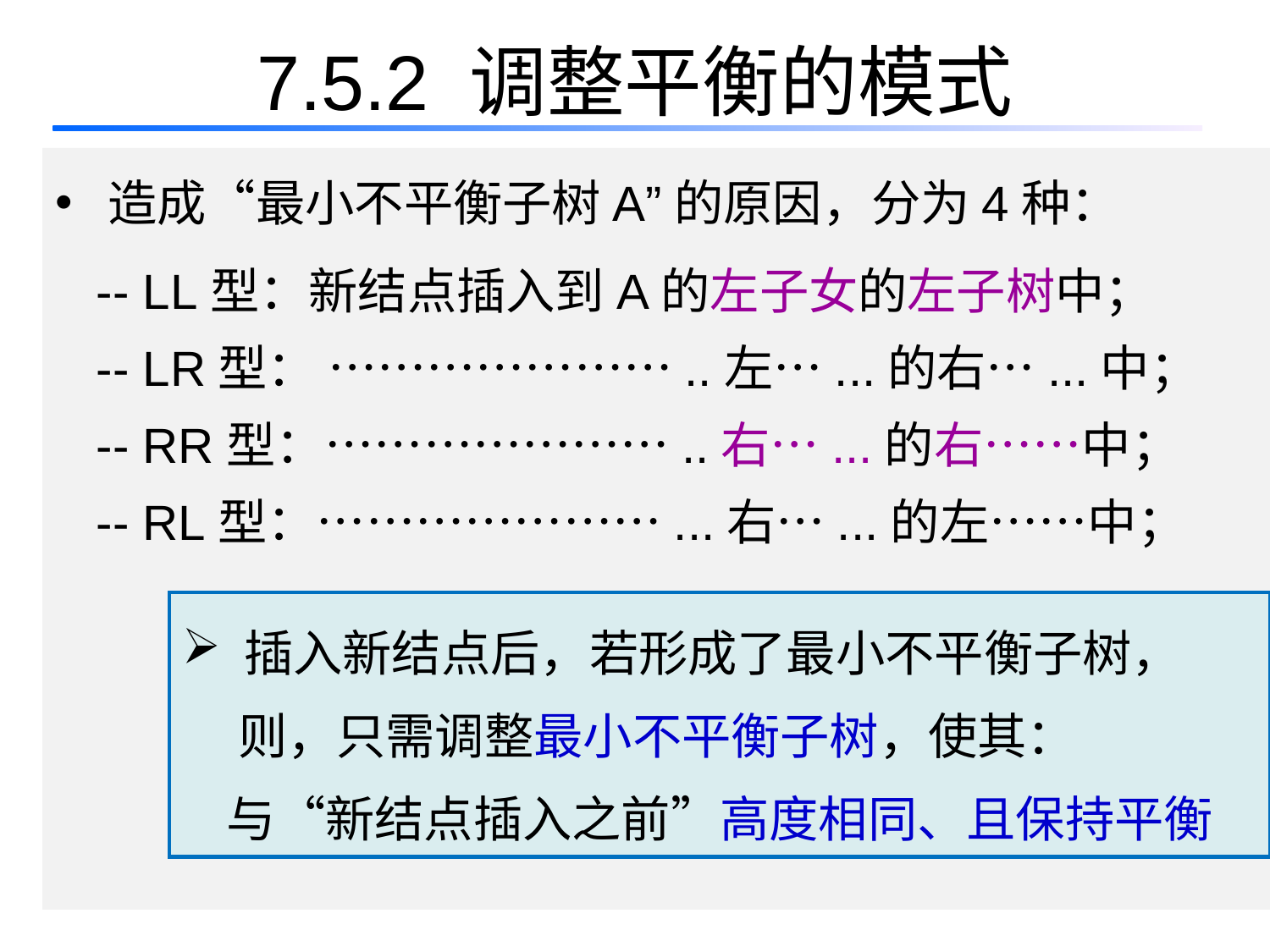

# 7.5.2 调整平衡的模式

 造成“最小不平衡子树A”的原因，分为4种：
   -- LL型：新结点插入到A的左子女的左子树中；
   -- LR型： …………………..左…...的右…...中；
   -- RR型：…………………..右…...的右……中；
   -- RL型：…………………...右…...的左……中；

 插入新结点后，若形成了最小不平衡子树，
    则，只需调整最小不平衡子树，使其：
   与“新结点插入之前”高度相同、且保持平衡